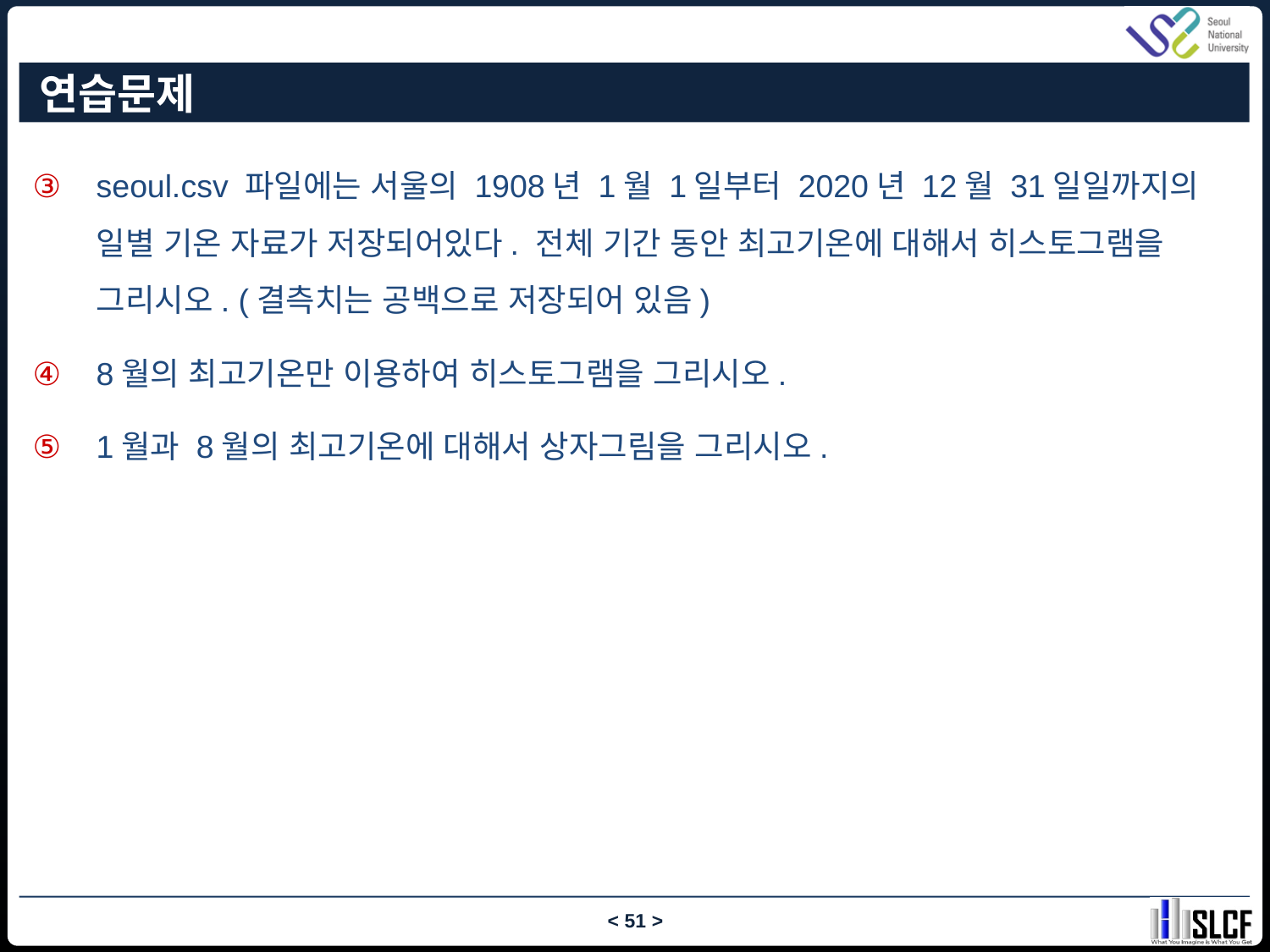

# 연습문제
seoul.csv 파일에는 서울의 1908년 1월 1일부터 2020년 12월 31일일까지의 일별 기온 자료가 저장되어있다. 전체 기간 동안 최고기온에 대해서 히스토그램을 그리시오. (결측치는 공백으로 저장되어 있음)
8월의 최고기온만 이용하여 히스토그램을 그리시오.
1월과 8월의 최고기온에 대해서 상자그림을 그리시오.